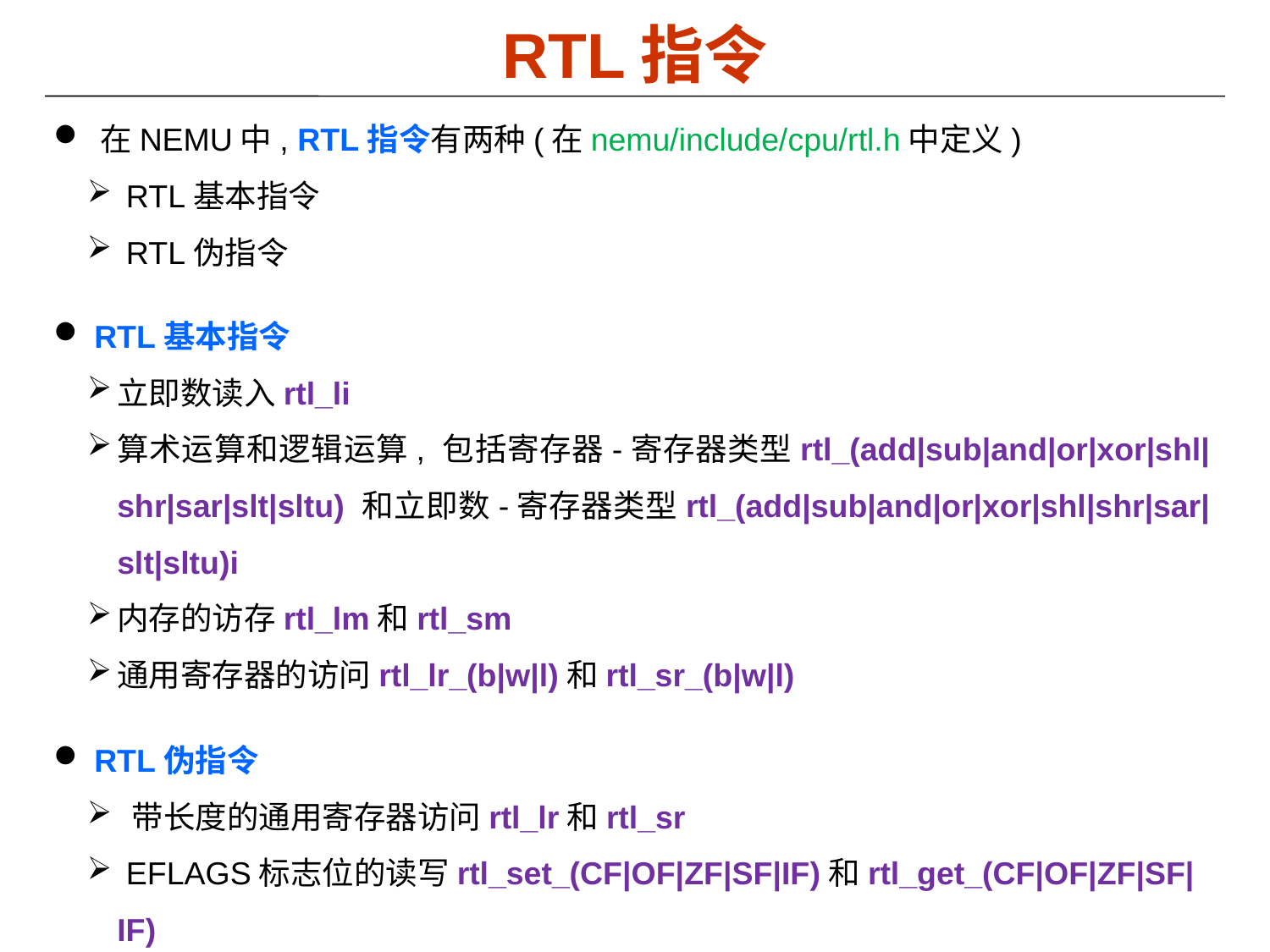

# RTL指令
 在NEMU中, RTL指令有两种(在nemu/include/cpu/rtl.h中定义)
 RTL基本指令
 RTL伪指令
 RTL基本指令
立即数读入rtl_li
算术运算和逻辑运算, 包括寄存器-寄存器类型rtl_(add|sub|and|or|xor|shl|shr|sar|slt|sltu) 和立即数-寄存器类型rtl_(add|sub|and|or|xor|shl|shr|sar|slt|sltu)i
内存的访存rtl_lm和rtl_sm
通用寄存器的访问rtl_lr_(b|w|l)和rtl_sr_(b|w|l)
 RTL伪指令
 带长度的通用寄存器访问rtl_lr和rtl_sr
 EFLAGS标志位的读写rtl_set_(CF|OF|ZF|SF|IF)和rtl_get_(CF|OF|ZF|SF|IF)
 其它常用功能, 如数据移动rtl_mv, 符号扩展rtl_sext等